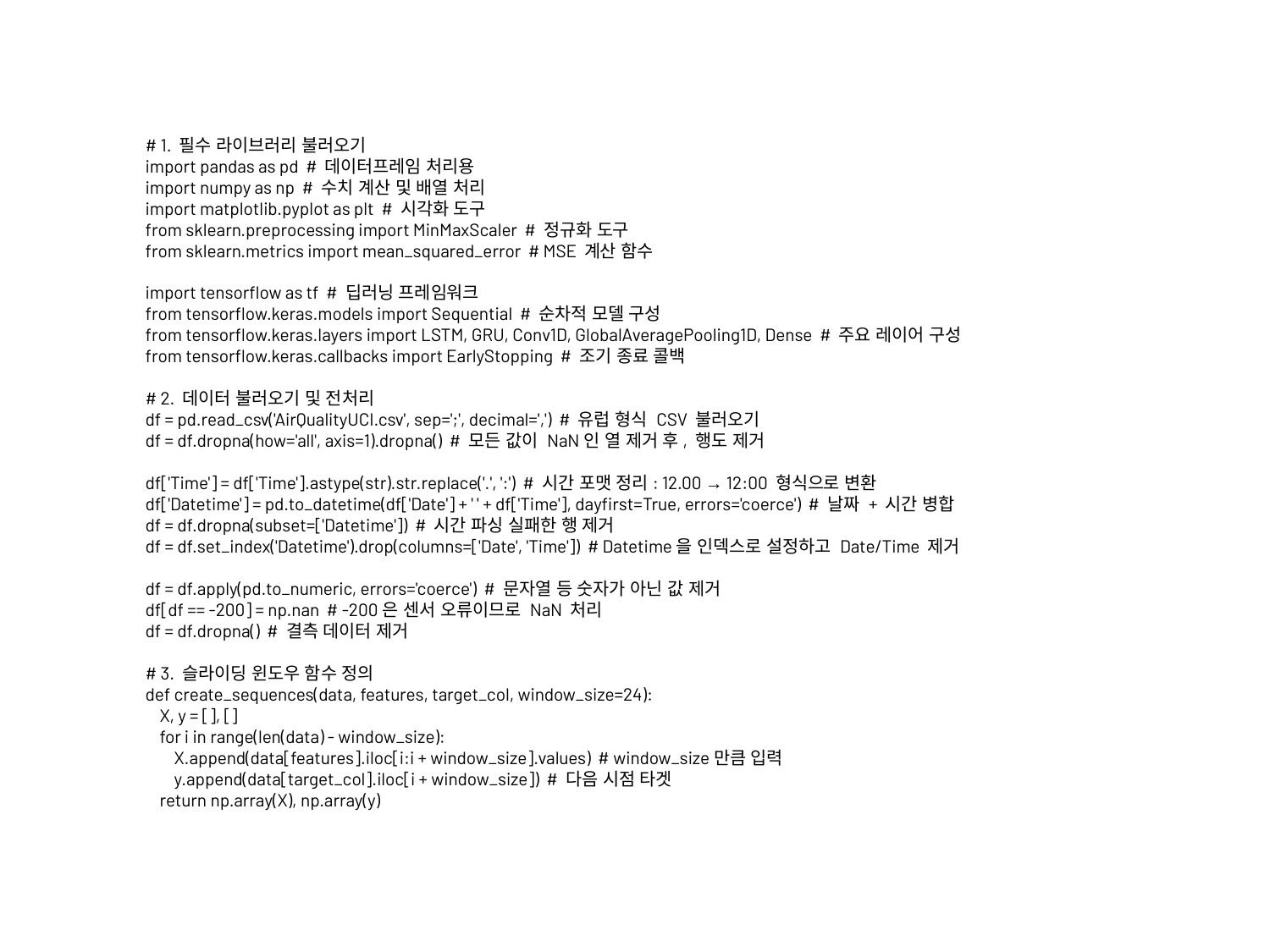

# 1. 필수 라이브러리 불러오기
import pandas as pd  # 데이터프레임 처리용
import numpy as np  # 수치 계산 및 배열 처리
import matplotlib.pyplot as plt  # 시각화 도구
from sklearn.preprocessing import MinMaxScaler  # 정규화 도구
from sklearn.metrics import mean_squared_error  # MSE 계산 함수

import tensorflow as tf  # 딥러닝 프레임워크
from tensorflow.keras.models import Sequential  # 순차적 모델 구성
from tensorflow.keras.layers import LSTM, GRU, Conv1D, GlobalAveragePooling1D, Dense  # 주요 레이어 구성
from tensorflow.keras.callbacks import EarlyStopping  # 조기 종료 콜백

# 2. 데이터 불러오기 및 전처리
df = pd.read_csv('AirQualityUCI.csv', sep=';', decimal=',')  # 유럽 형식 CSV 불러오기
df = df.dropna(how='all', axis=1).dropna()  # 모든 값이 NaN인 열 제거 후, 행도 제거

df['Time'] = df['Time'].astype(str).str.replace('.', ':')  # 시간 포맷 정리: 12.00 → 12:00 형식으로 변환
df['Datetime'] = pd.to_datetime(df['Date'] + ' ' + df['Time'], dayfirst=True, errors='coerce')  # 날짜 + 시간 병합
df = df.dropna(subset=['Datetime'])  # 시간 파싱 실패한 행 제거
df = df.set_index('Datetime').drop(columns=['Date', 'Time'])  # Datetime을 인덱스로 설정하고 Date/Time 제거

df = df.apply(pd.to_numeric, errors='coerce')  # 문자열 등 숫자가 아닌 값 제거
df[df == -200] = np.nan  # -200은 센서 오류이므로 NaN 처리
df = df.dropna()  # 결측 데이터 제거

# 3. 슬라이딩 윈도우 함수 정의
def create_sequences(data, features, target_col, window_size=24):
    X, y = [], []
    for i in range(len(data) - window_size):
        X.append(data[features].iloc[i:i + window_size].values)  # window_size만큼 입력
        y.append(data[target_col].iloc[i + window_size])  # 다음 시점 타겟
    return np.array(X), np.array(y)